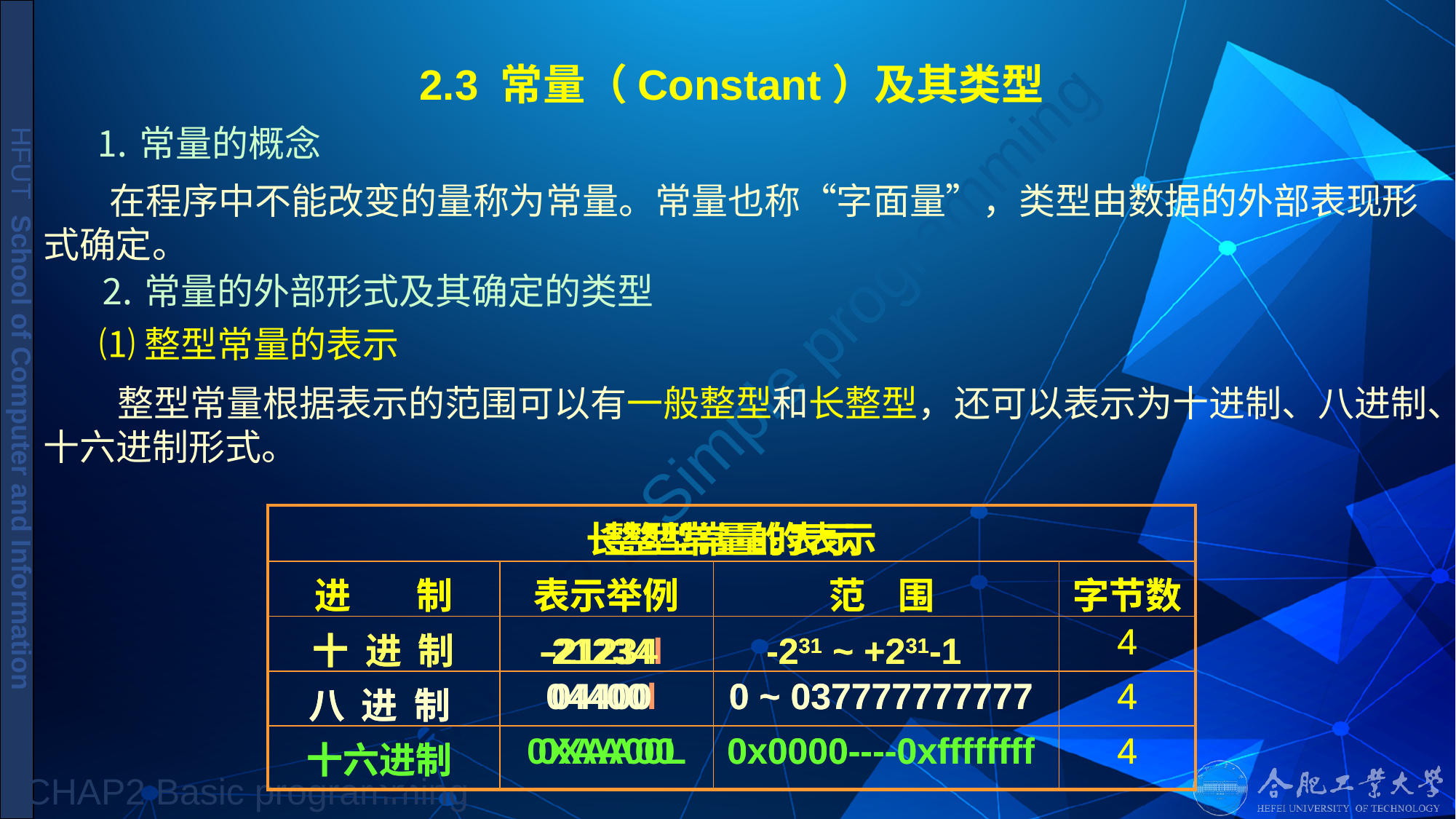

# 2.3 常量（Constant）及其类型
      ⒈常量的概念
       在程序中不能改变的量称为常量。常量也称“字面量”，类型由数据的外部表现形式确定。
⒉常量的外部形式及其确定的类型
⑴整型常量的表示
        整型常量根据表示的范围可以有一般整型和长整型，还可以表示为十进制、八进制、十六进制形式。
| 长整型常量的表示 |  |  |  |
| --- | --- | --- | --- |
| 进 制 | 表示举例 | 范 围 | 字节数 |
| 十 进 制 | -21234l | -231 ~ +231-1 | 4 |
| 八 进 制 | 04400l | 0 ~ 037777777777 | 4 |
| 十六进制 | 0XAA00L | 0x0000----0xffffffff | 4 |
| 整型常量的表示 |  |  |  |
| --- | --- | --- | --- |
| 进 制 | 表示举例 | 范 围 | 字节数 |
| 十 进 制 | -21234 | -231 ~ +231-1 | 4 |
| 八 进 制 | 04400 | 0 ~ 037777777777 | 4 |
| 十六进制 | 0XAA00 | 0x0000----0xffffffff | 4 |